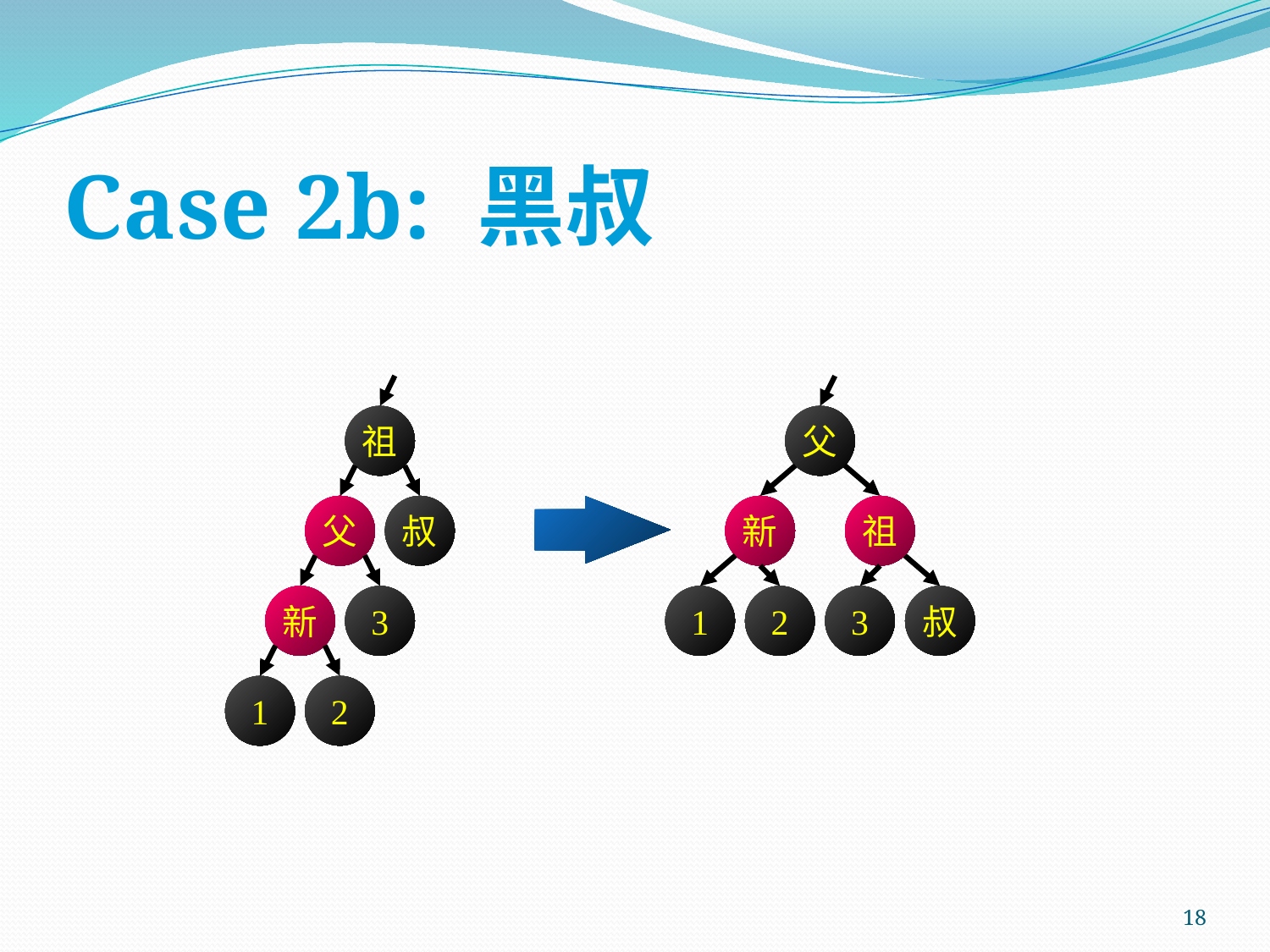

# Case 2b: 黑叔
祖
父
父
叔
新
祖

新
3
1
2
3
叔
1
2
18